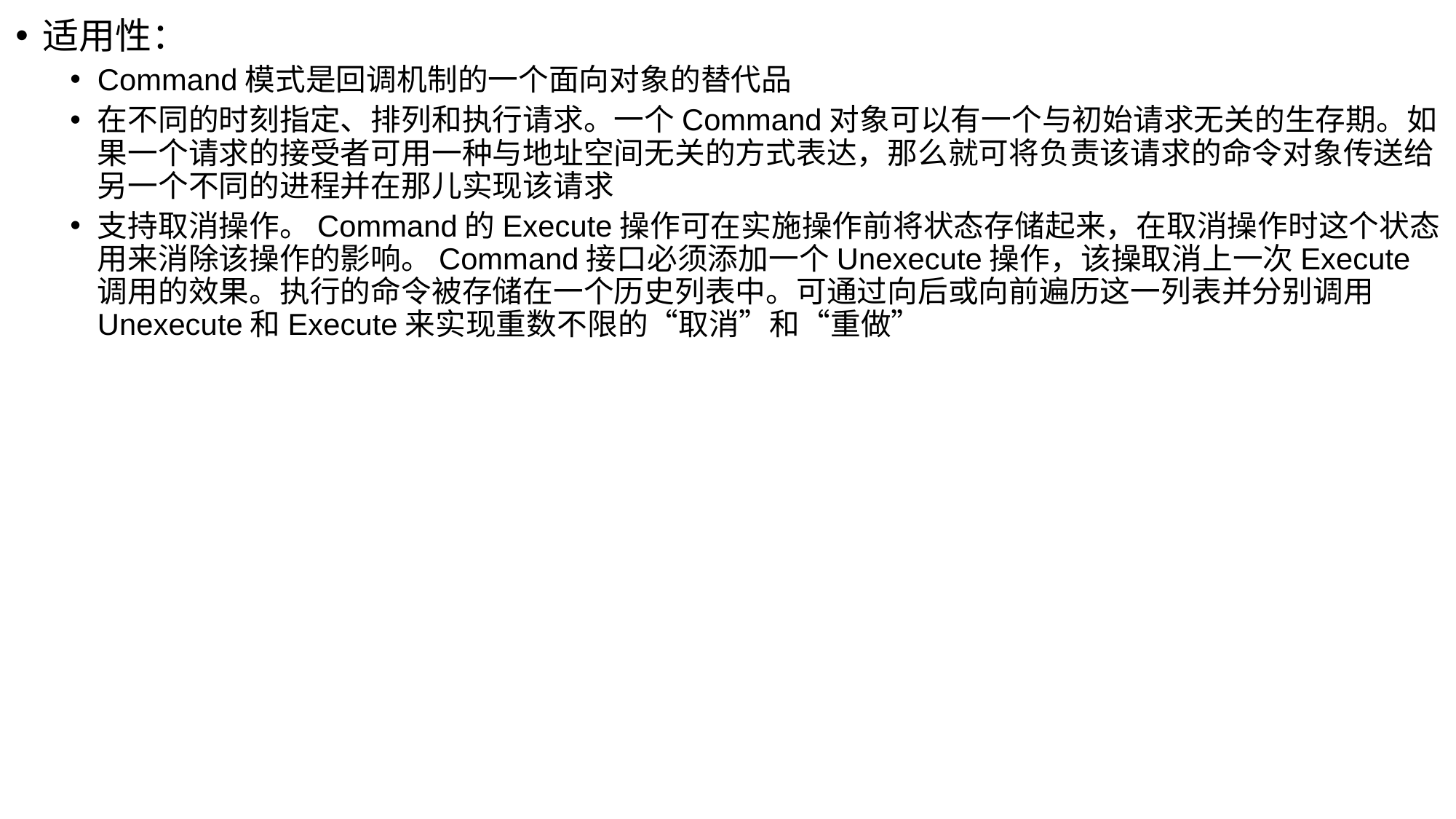

适用性：
Command模式是回调机制的一个面向对象的替代品
在不同的时刻指定、排列和执行请求。一个Command对象可以有一个与初始请求无关的生存期。如果一个请求的接受者可用一种与地址空间无关的方式表达，那么就可将负责该请求的命令对象传送给另一个不同的进程并在那儿实现该请求
支持取消操作。Command的Execute操作可在实施操作前将状态存储起来，在取消操作时这个状态用来消除该操作的影响。Command接口必须添加一个Unexecute操作，该操取消上一次Execute调用的效果。执行的命令被存储在一个历史列表中。可通过向后或向前遍历这一列表并分别调用Unexecute和Execute来实现重数不限的“取消”和“重做”